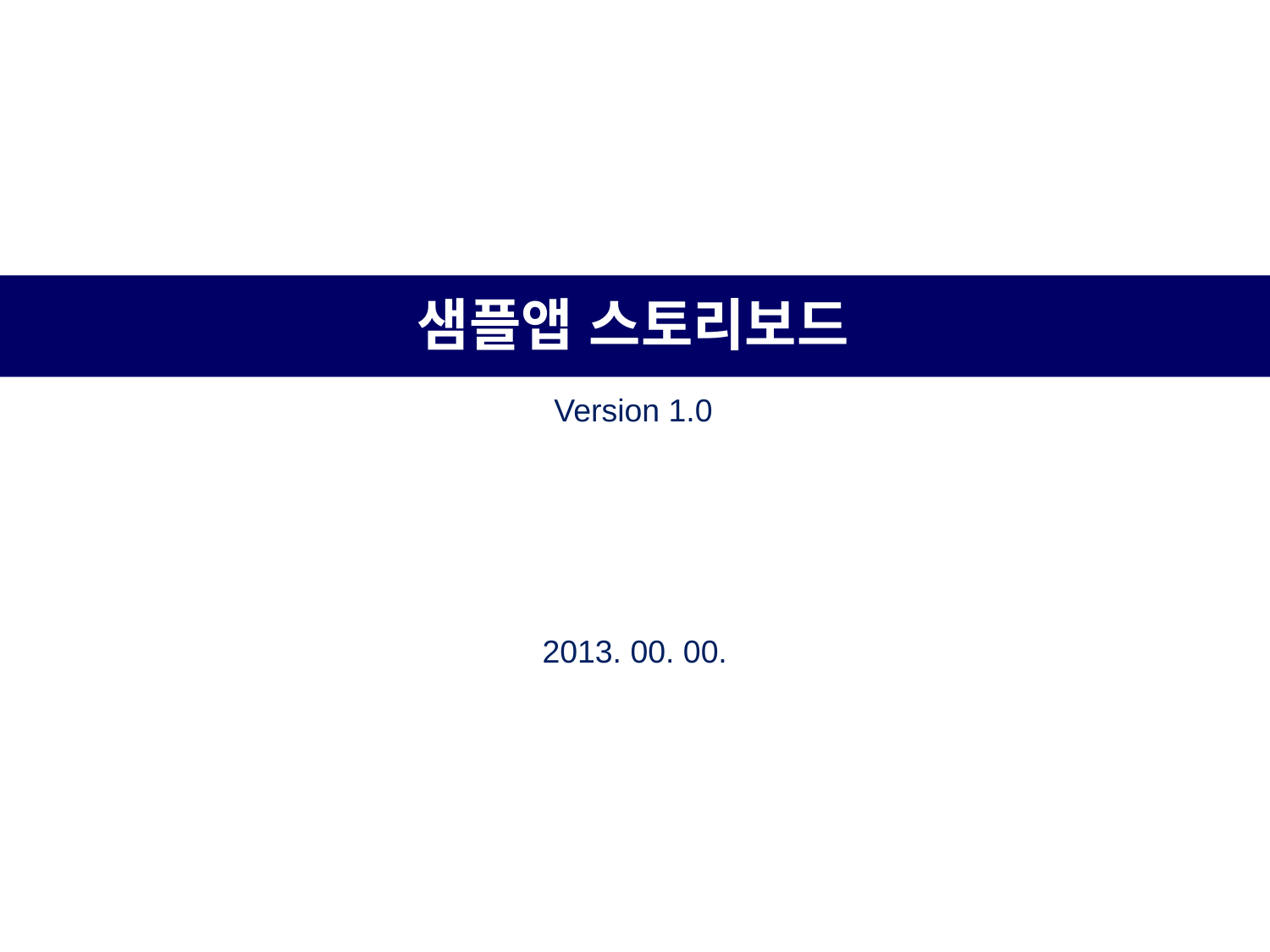

샘플앱 스토리보드

Version 1.0

2013. 00. 00.